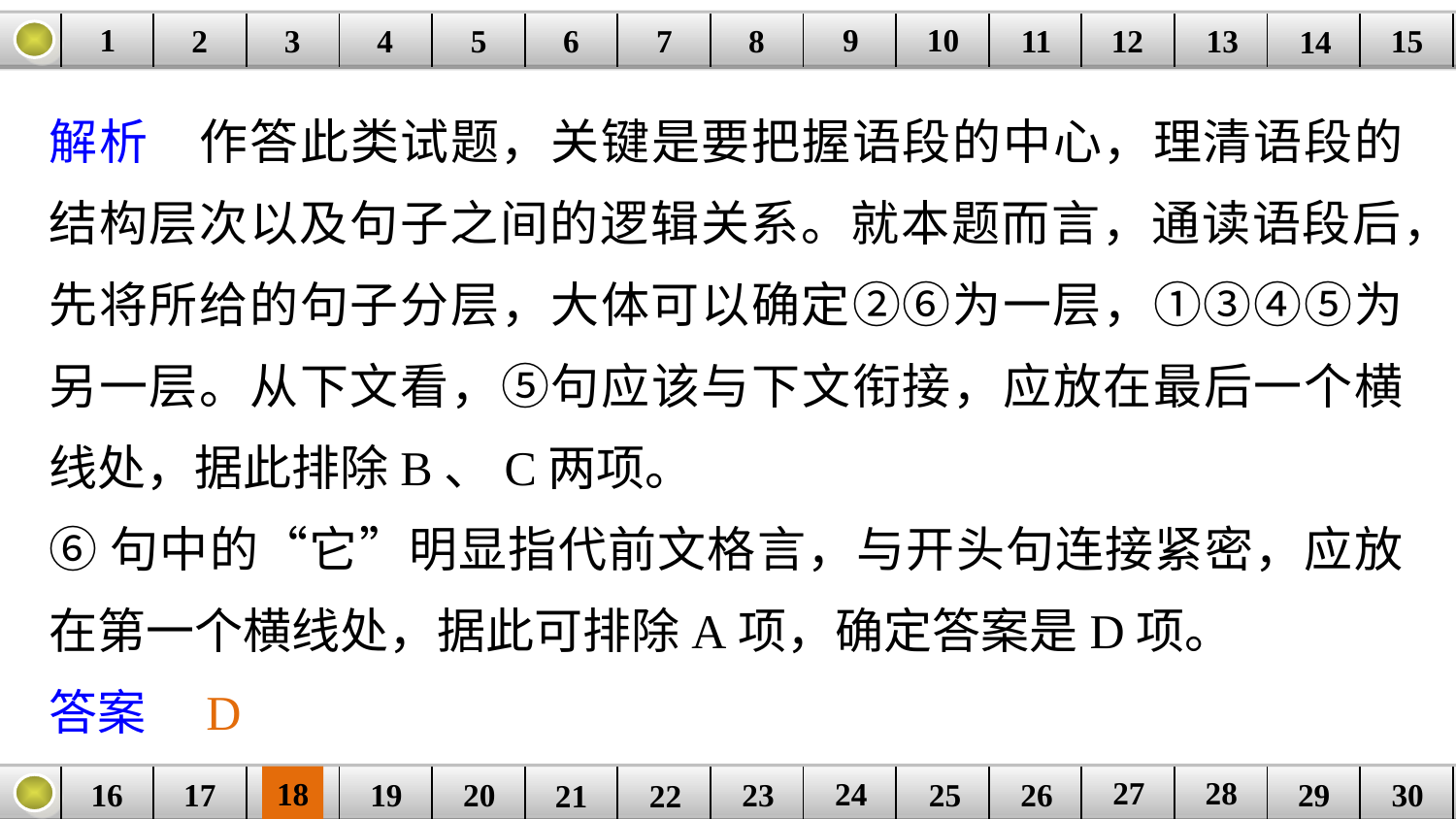

9
10
1
3
4
5
6
8
11
2
12
15
|  |  |  |  |  |  |  |  |  |  |  |  |  |  |  |
| --- | --- | --- | --- | --- | --- | --- | --- | --- | --- | --- | --- | --- | --- | --- |
7
13
14

解析　作答此类试题，关键是要把握语段的中心，理清语段的结构层次以及句子之间的逻辑关系。就本题而言，通读语段后，先将所给的句子分层，大体可以确定②⑥为一层，①③④⑤为另一层。从下文看，⑤句应该与下文衔接，应放在最后一个横线处，据此排除B、C两项。
⑥句中的“它”明显指代前文格言，与开头句连接紧密，应放在第一个横线处，据此可排除A项，确定答案是D项。
答案　D

27
28
18
24
16
25
26
30
|  |  |  |  |  |  |  |  |  |  |  |  |  |  |  |
| --- | --- | --- | --- | --- | --- | --- | --- | --- | --- | --- | --- | --- | --- | --- |
23
17
19
20
29
21
22